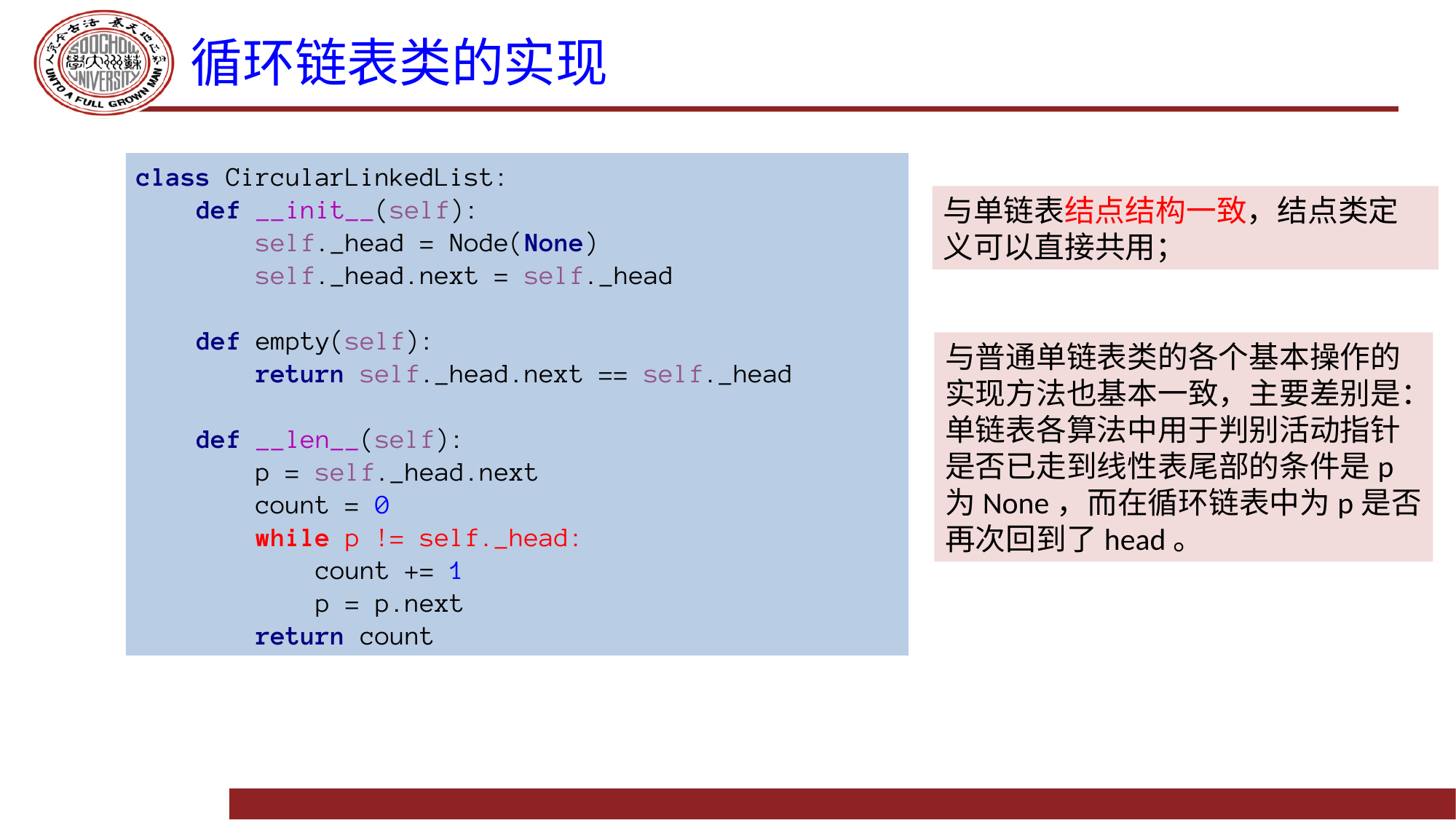

# 循环链表类的实现
class CircularLinkedList:
    def __init__(self):
        self._head = Node(None)
        self._head.next = self._head
    def empty(self):
        return self._head.next == self._head
    def __len__(self):
        p = self._head.next
        count = 0
        while p != self._head:
            count += 1
            p = p.next
        return count
与单链表结点结构一致，结点类定义可以直接共用；
与普通单链表类的各个基本操作的实现方法也基本一致，主要差别是：单链表各算法中用于判别活动指针是否已走到线性表尾部的条件是p为None，而在循环链表中为p是否再次回到了head。